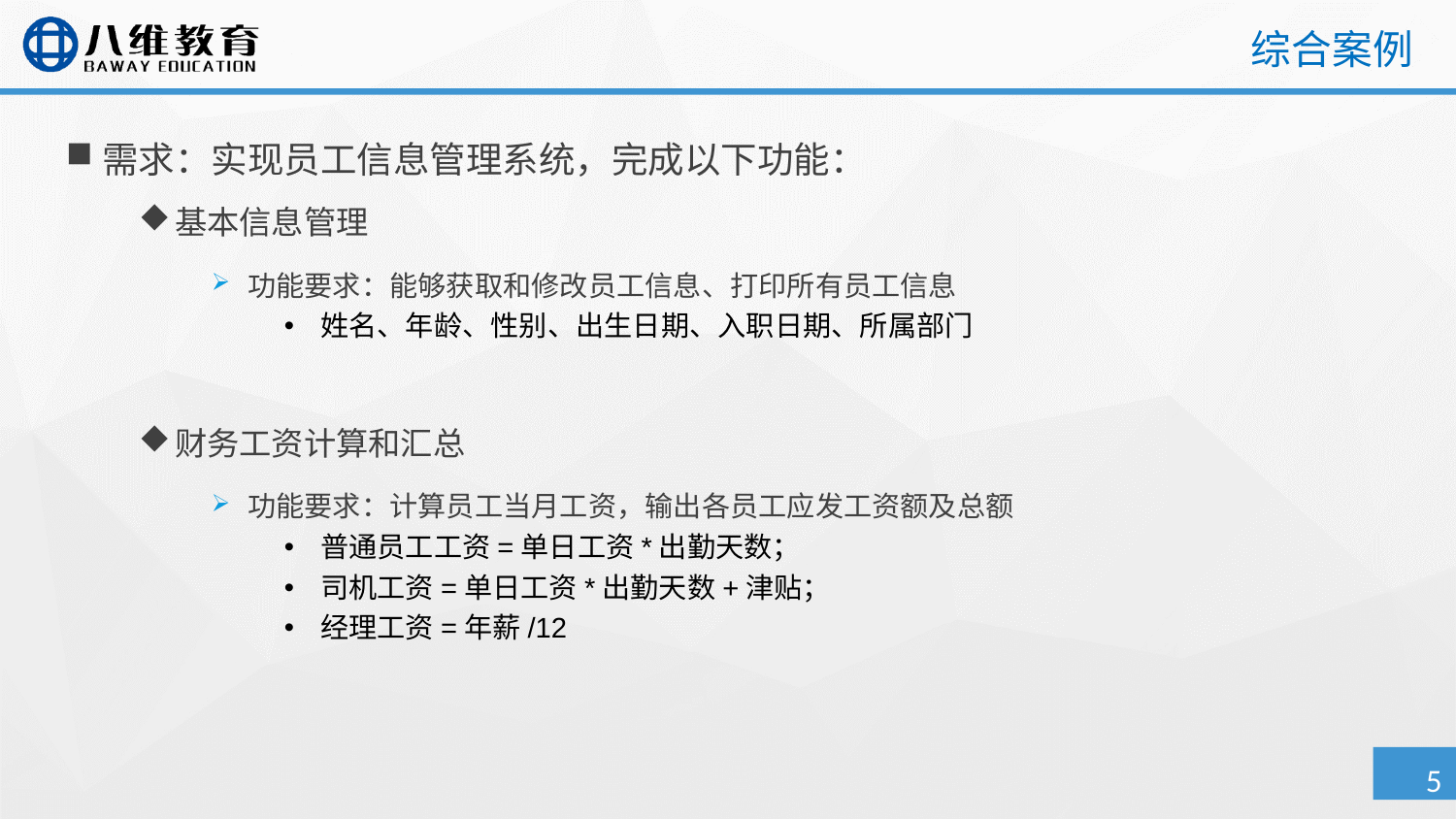

# 综合案例
需求：实现员工信息管理系统，完成以下功能：
基本信息管理
功能要求：能够获取和修改员工信息、打印所有员工信息
姓名、年龄、性别、出生日期、入职日期、所属部门

财务工资计算和汇总
功能要求：计算员工当月工资，输出各员工应发工资额及总额
普通员工工资=单日工资*出勤天数；
司机工资=单日工资*出勤天数+津贴；
经理工资=年薪/12